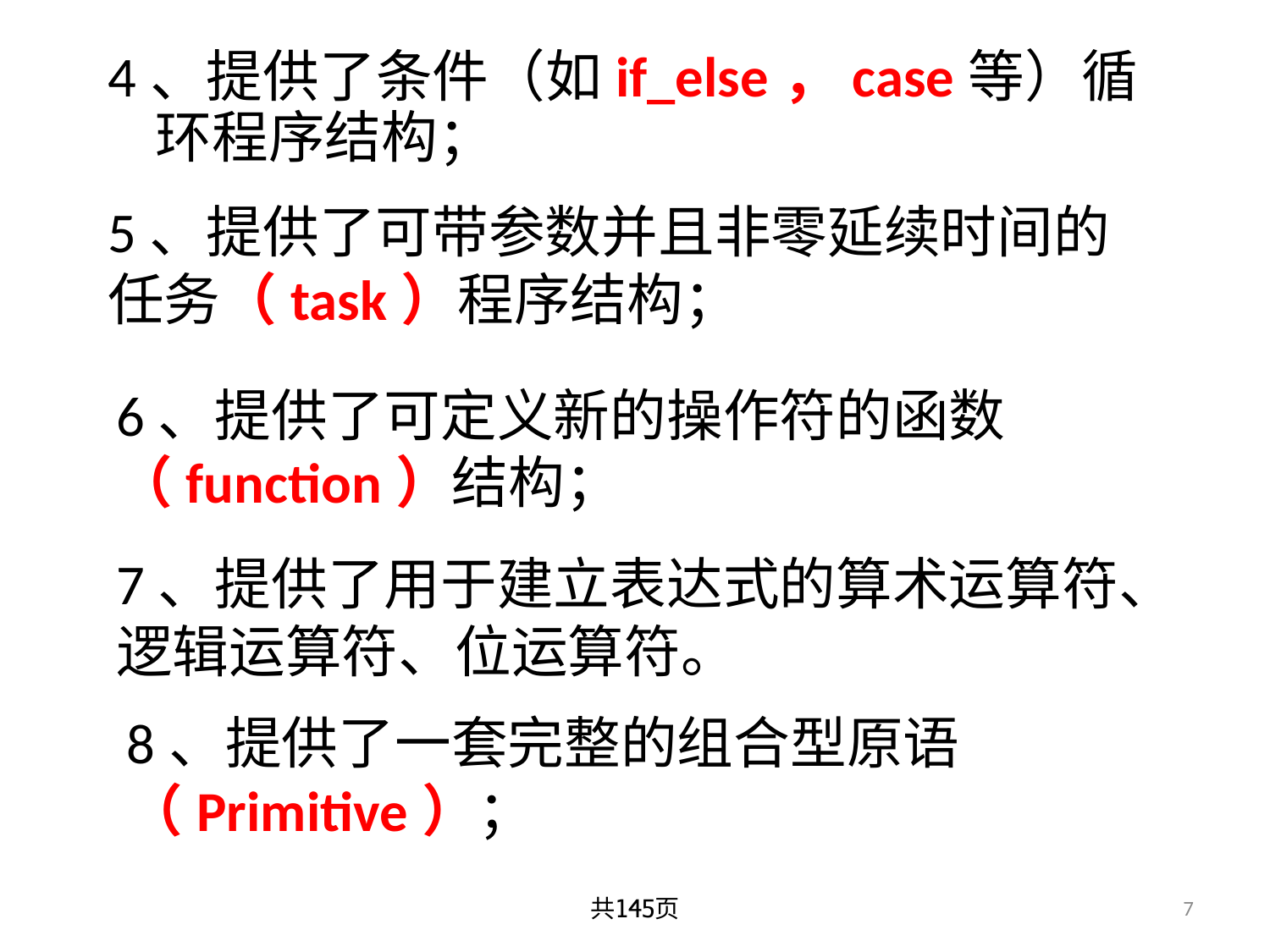

4、提供了条件（如if_else，case等）循环程序结构；
5、提供了可带参数并且非零延续时间的任务（task）程序结构；
6、提供了可定义新的操作符的函数（function）结构；
7、提供了用于建立表达式的算术运算符、逻辑运算符、位运算符。
8、提供了一套完整的组合型原语（Primitive）；
共145页
7